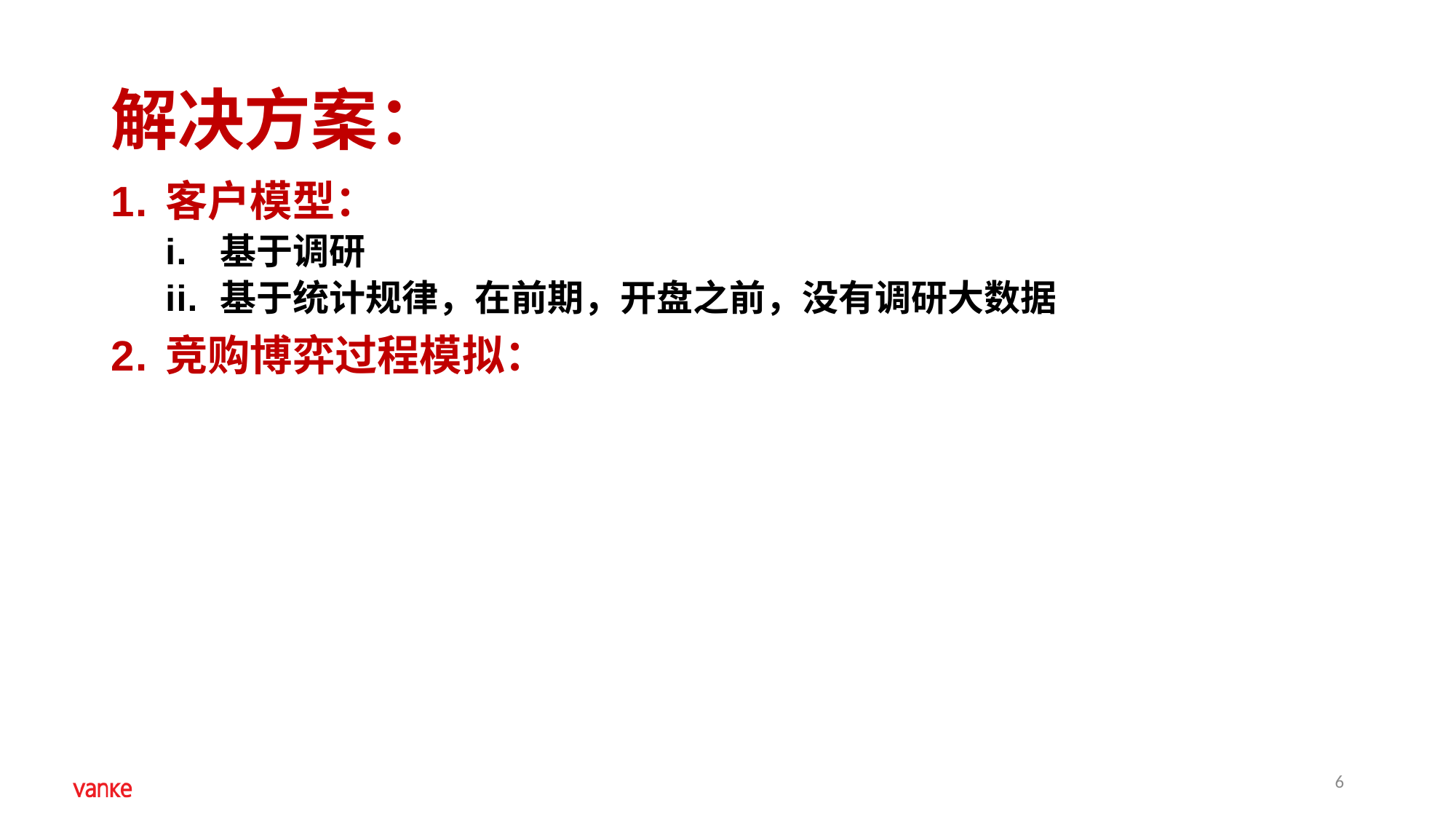

# 解决方案：
客户模型：
基于调研
基于统计规律，在前期，开盘之前，没有调研大数据
竞购博弈过程模拟：